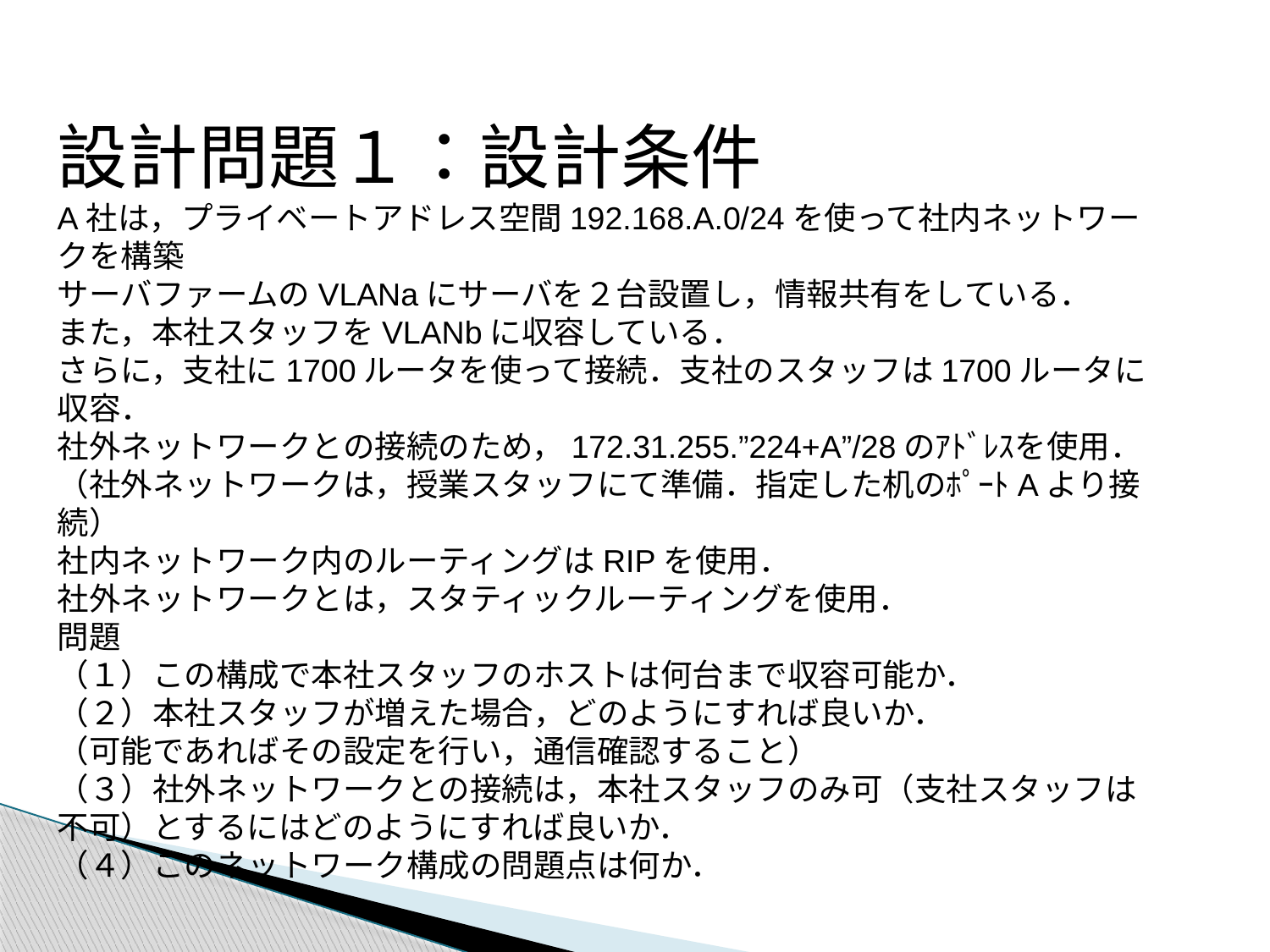

設計問題１：設計条件
A社は，プライベートアドレス空間192.168.A.0/24を使って社内ネットワークを構築
サーバファームのVLANaにサーバを２台設置し，情報共有をしている．
また，本社スタッフをVLANbに収容している．
さらに，支社に1700ルータを使って接続．支社のスタッフは1700ルータに収容．
社外ネットワークとの接続のため，172.31.255.”224+A”/28のｱﾄﾞﾚｽを使用．
（社外ネットワークは，授業スタッフにて準備．指定した机のﾎﾟｰﾄAより接続）
社内ネットワーク内のルーティングはRIPを使用．
社外ネットワークとは，スタティックルーティングを使用．
問題
（１）この構成で本社スタッフのホストは何台まで収容可能か．
（２）本社スタッフが増えた場合，どのようにすれば良いか．
（可能であればその設定を行い，通信確認すること）
（３）社外ネットワークとの接続は，本社スタッフのみ可（支社スタッフは不可）とするにはどのようにすれば良いか．
（４）このネットワーク構成の問題点は何か．